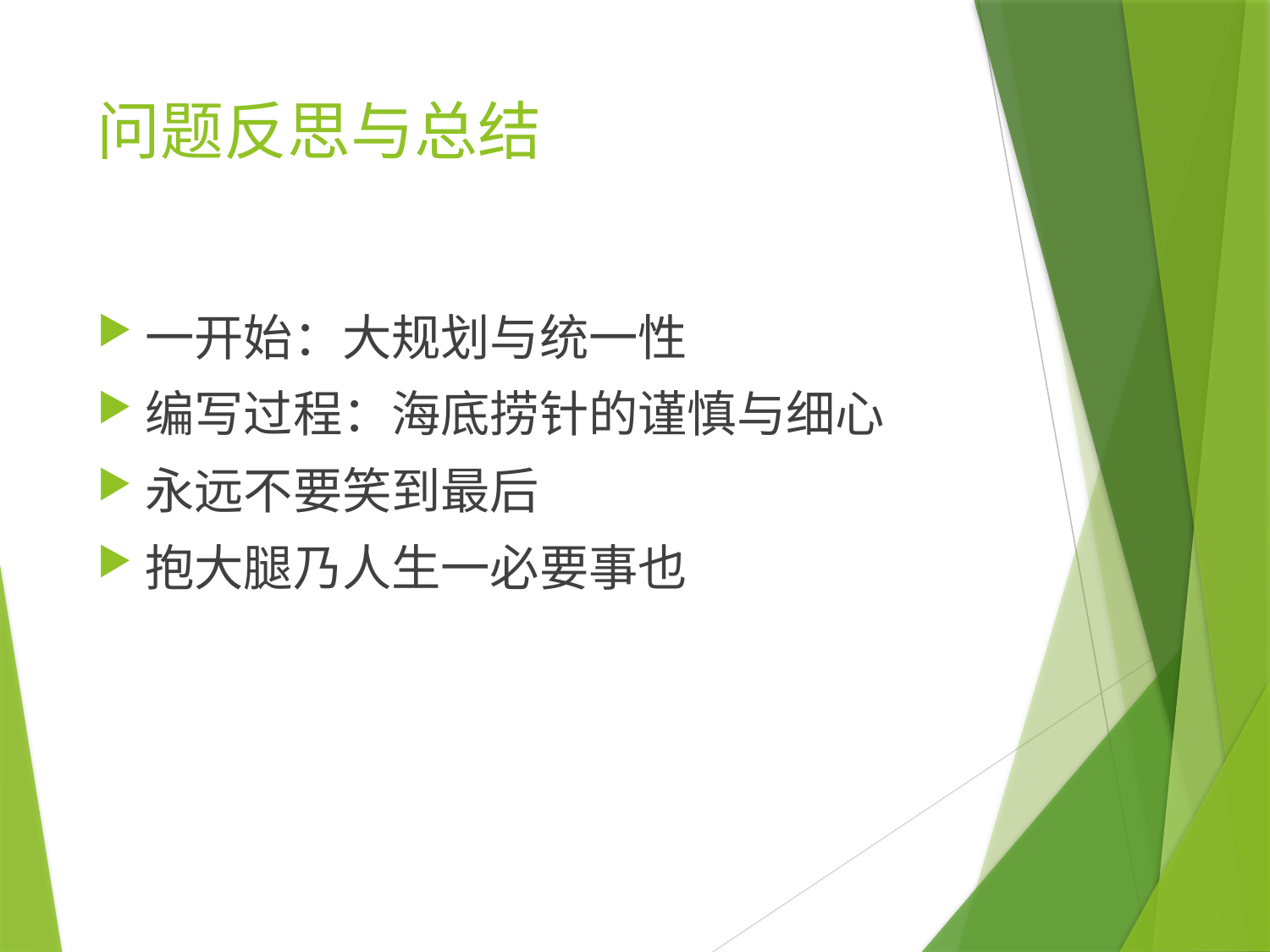

# 问题反思与总结
一开始：大规划与统一性
编写过程：海底捞针的谨慎与细心
永远不要笑到最后
抱大腿乃人生一必要事也